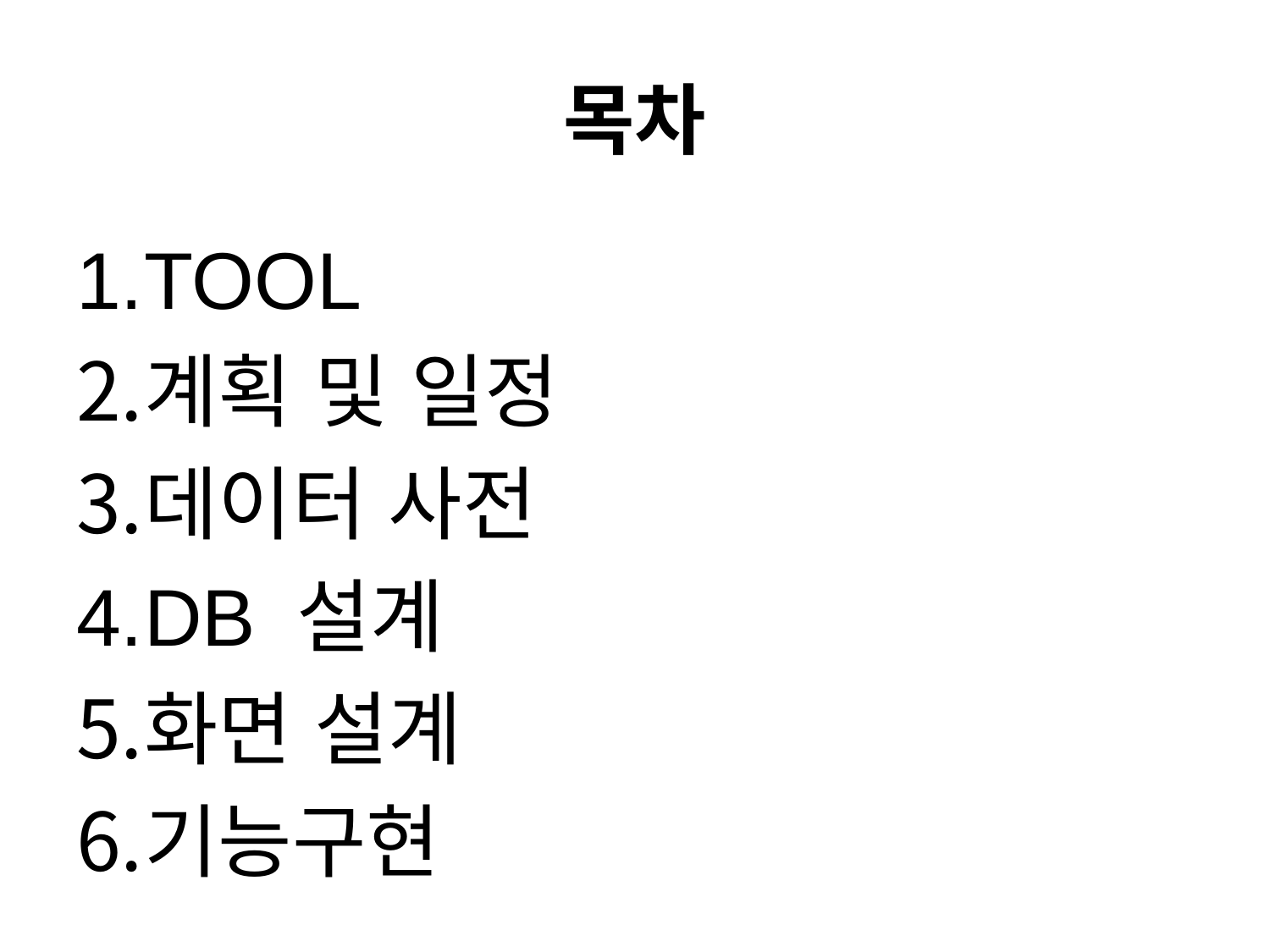

# 목차
TOOL
계획 및 일정
데이터 사전
DB 설계
화면 설계
기능구현